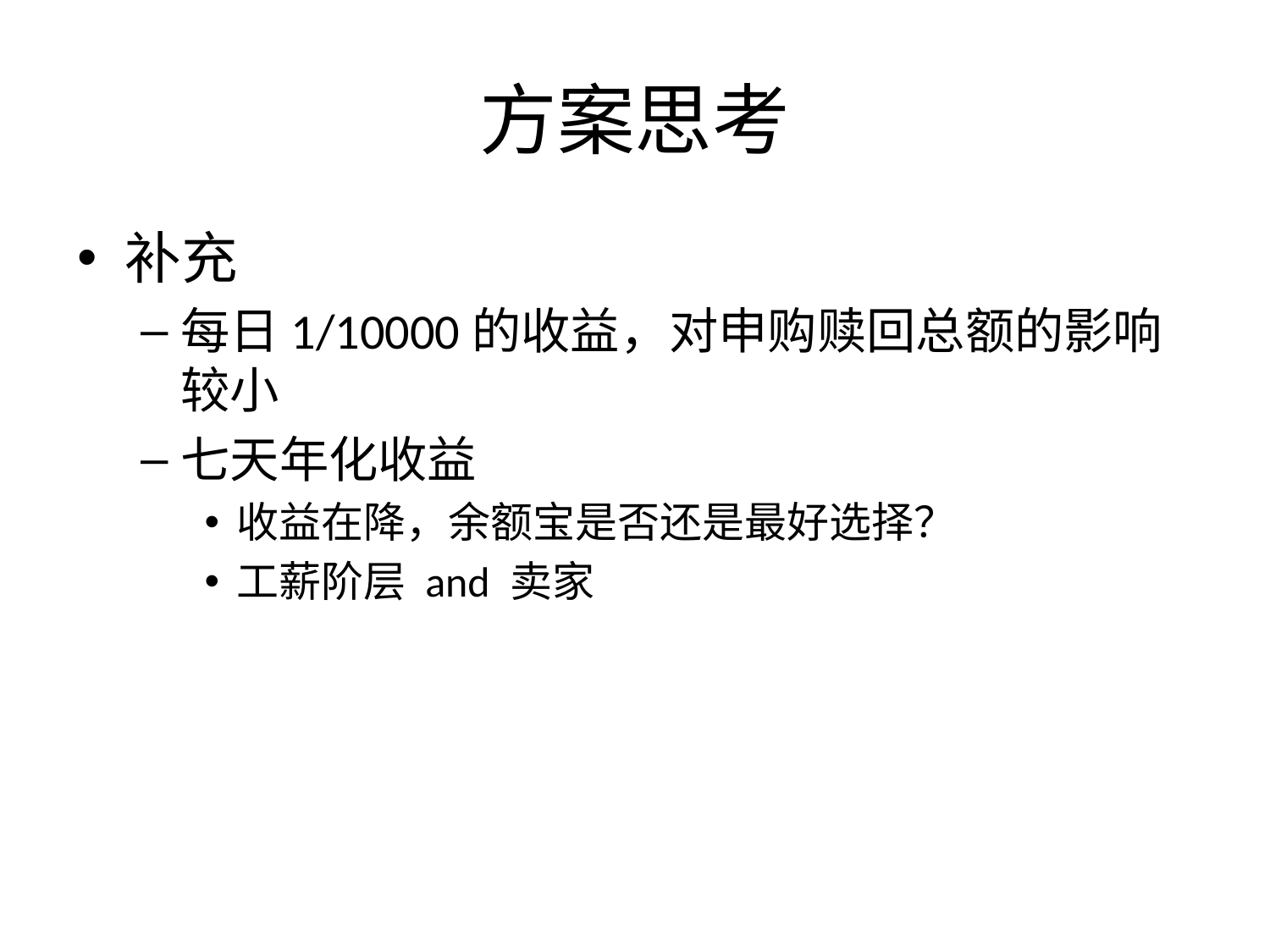

# 方案思考
补充
每日1/10000的收益，对申购赎回总额的影响较小
七天年化收益
收益在降，余额宝是否还是最好选择？
工薪阶层 and 卖家